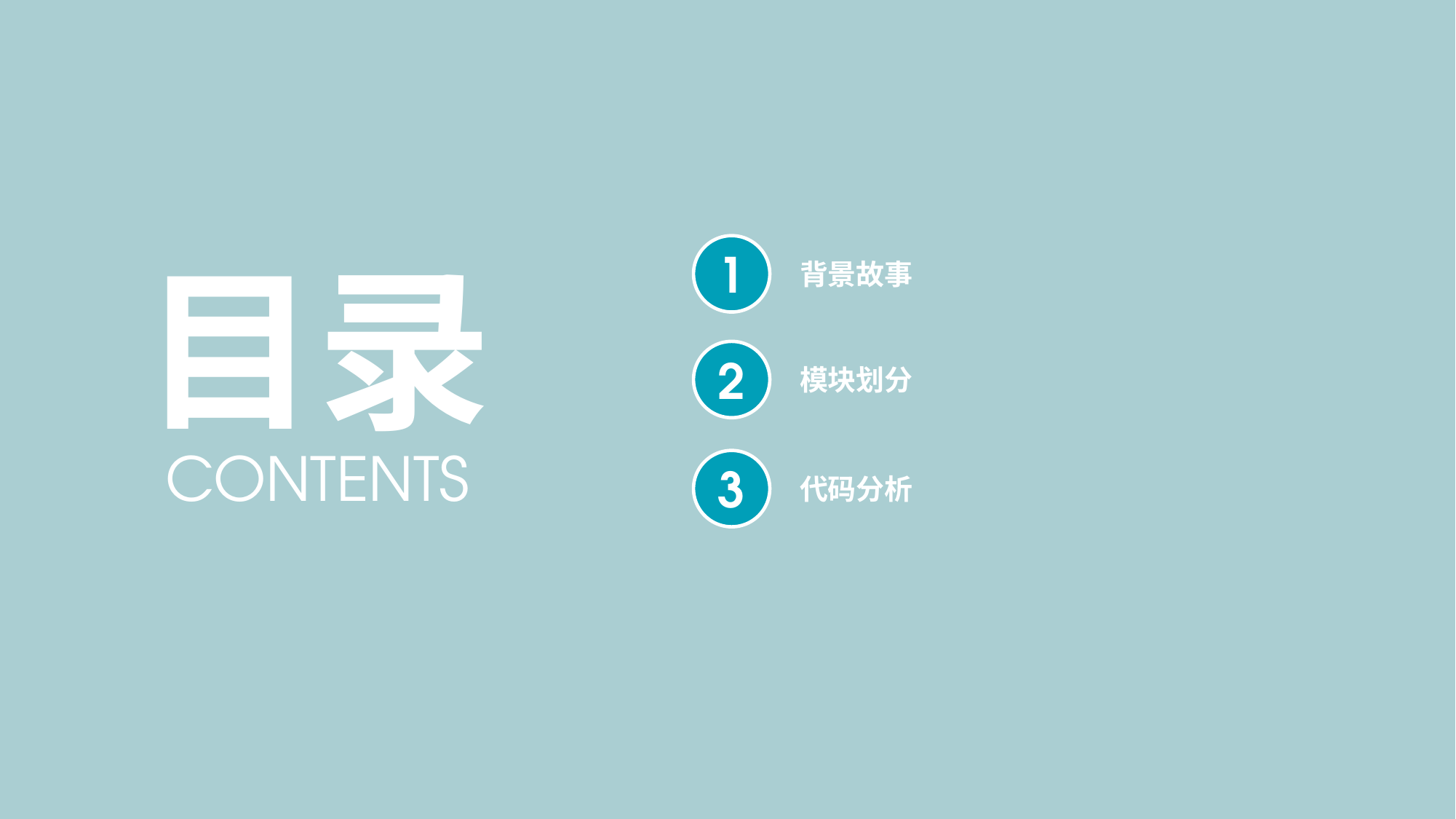

目录
1
背景故事
2
模块划分
CONTENTS
3
代码分析